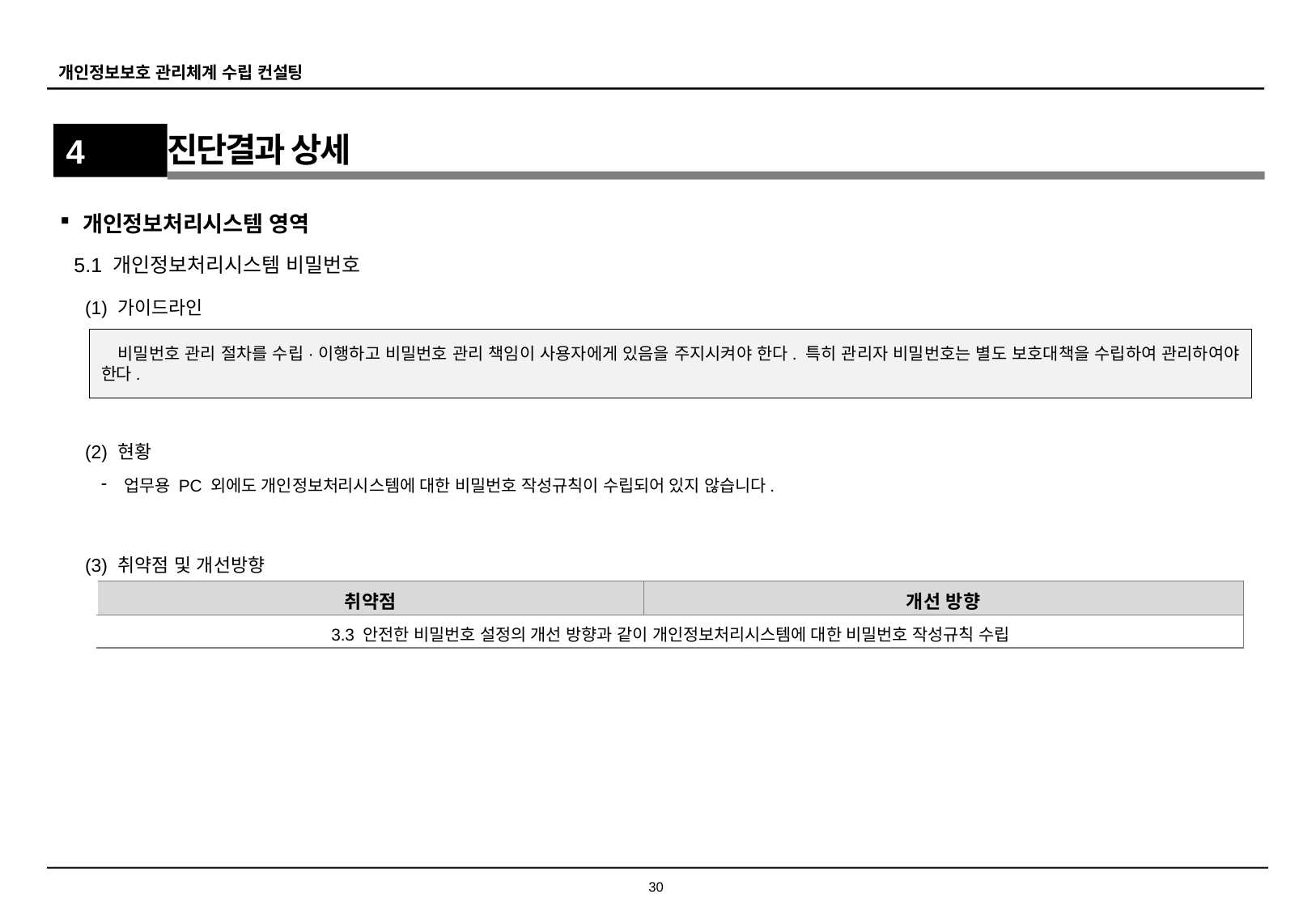

4
진단결과 상세

개인정보처리시스템 영역
5.1 개인정보처리시스템 비밀번호
(1) 가이드라인
비밀번호 관리 절차를 수립 ∙ 이행하고 비밀번호 관리 책임이 사용자에게 있음을 주지시켜야 한다. 특히 관리자 비밀번호는 별도 보호대책을 수립하여 관리하여야 한다.
(2) 현황
업무용 PC 외에도 개인정보처리시스템에 대한 비밀번호 작성규칙이 수립되어 있지 않습니다.
(3) 취약점 및 개선방향
| 취약점 | 개선 방향 |
| --- | --- |
| 3.3 안전한 비밀번호 설정의 개선 방향과 같이 개인정보처리시스템에 대한 비밀번호 작성규칙 수립 |  |